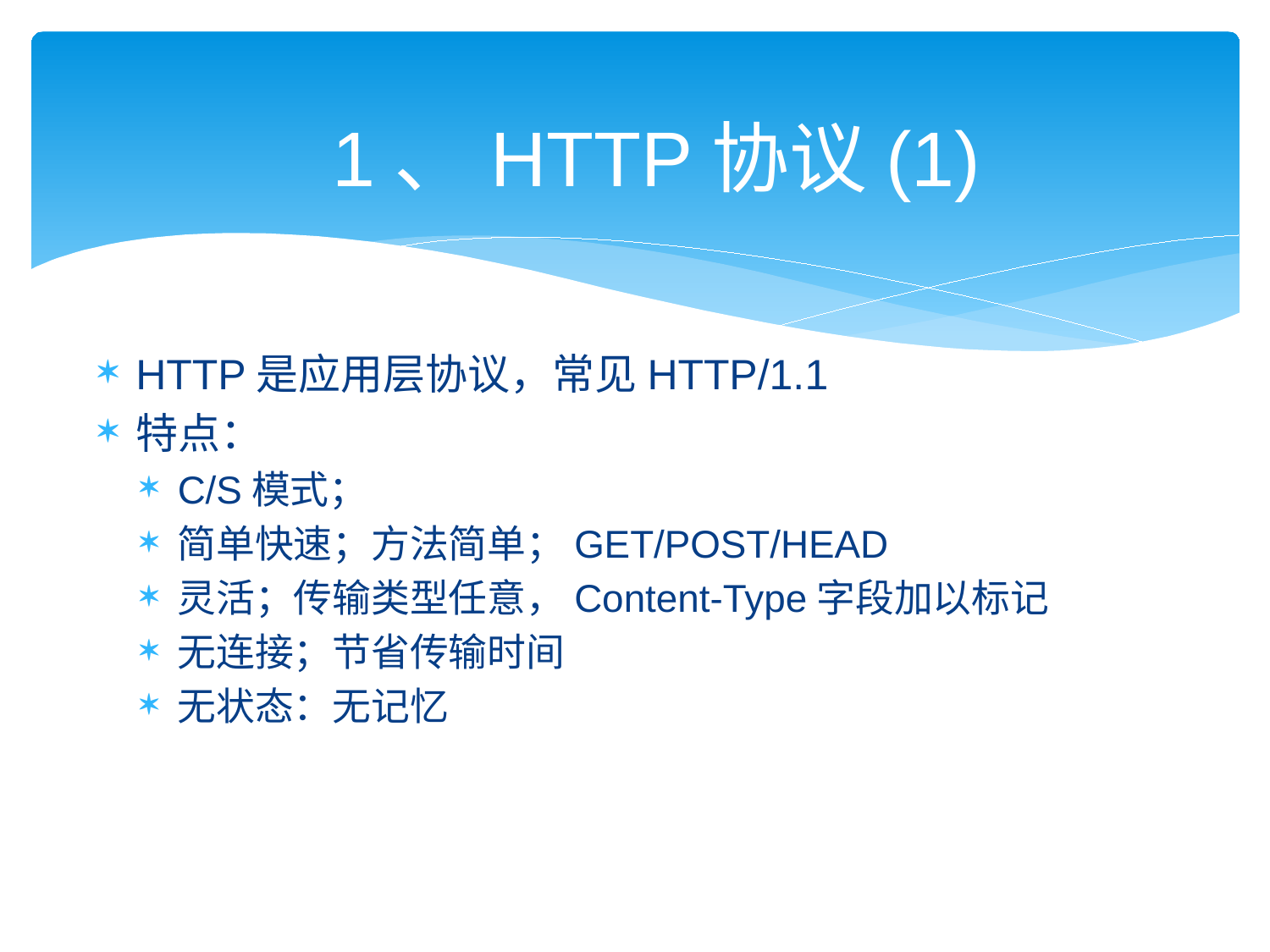

# 1、HTTP协议(1)
HTTP是应用层协议，常见HTTP/1.1
特点：
C/S模式；
简单快速；方法简单；GET/POST/HEAD
灵活；传输类型任意，Content-Type字段加以标记
无连接；节省传输时间
无状态：无记忆